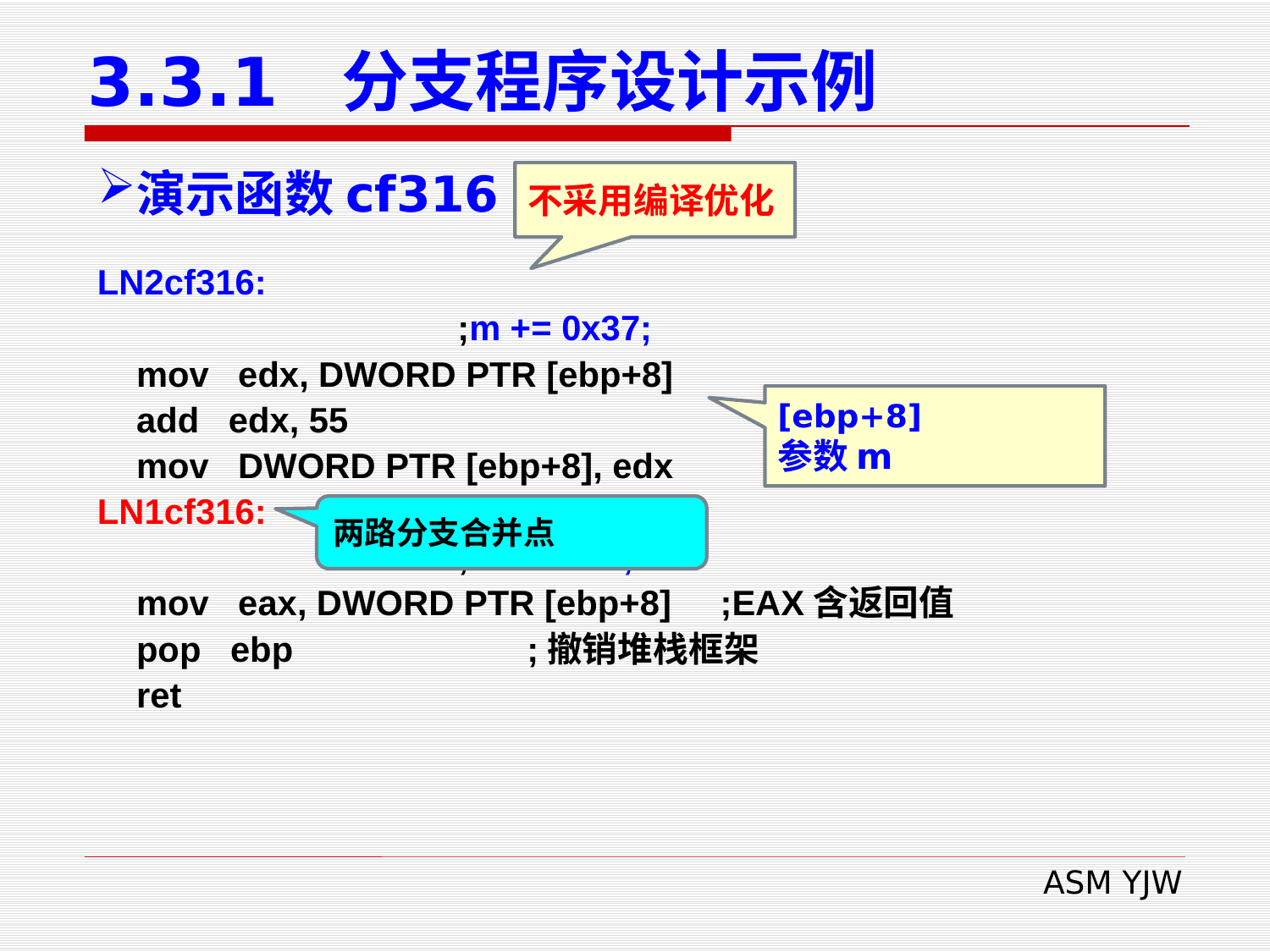

# 3.3.1  分支程序设计示例
演示函数cf316

不采用编译优化
LN2cf316:
                                     ;m += 0x37;
    mov   edx, DWORD PTR [ebp+8]
    add   edx, 55
    mov   DWORD PTR [ebp+8], edx
LN1cf316:
                                     ;return  m;
    mov   eax, DWORD PTR [ebp+8]     ;EAX含返回值
    pop   ebp                        ;撤销堆栈框架
    ret
[ebp+8]
参数m
两路分支合并点